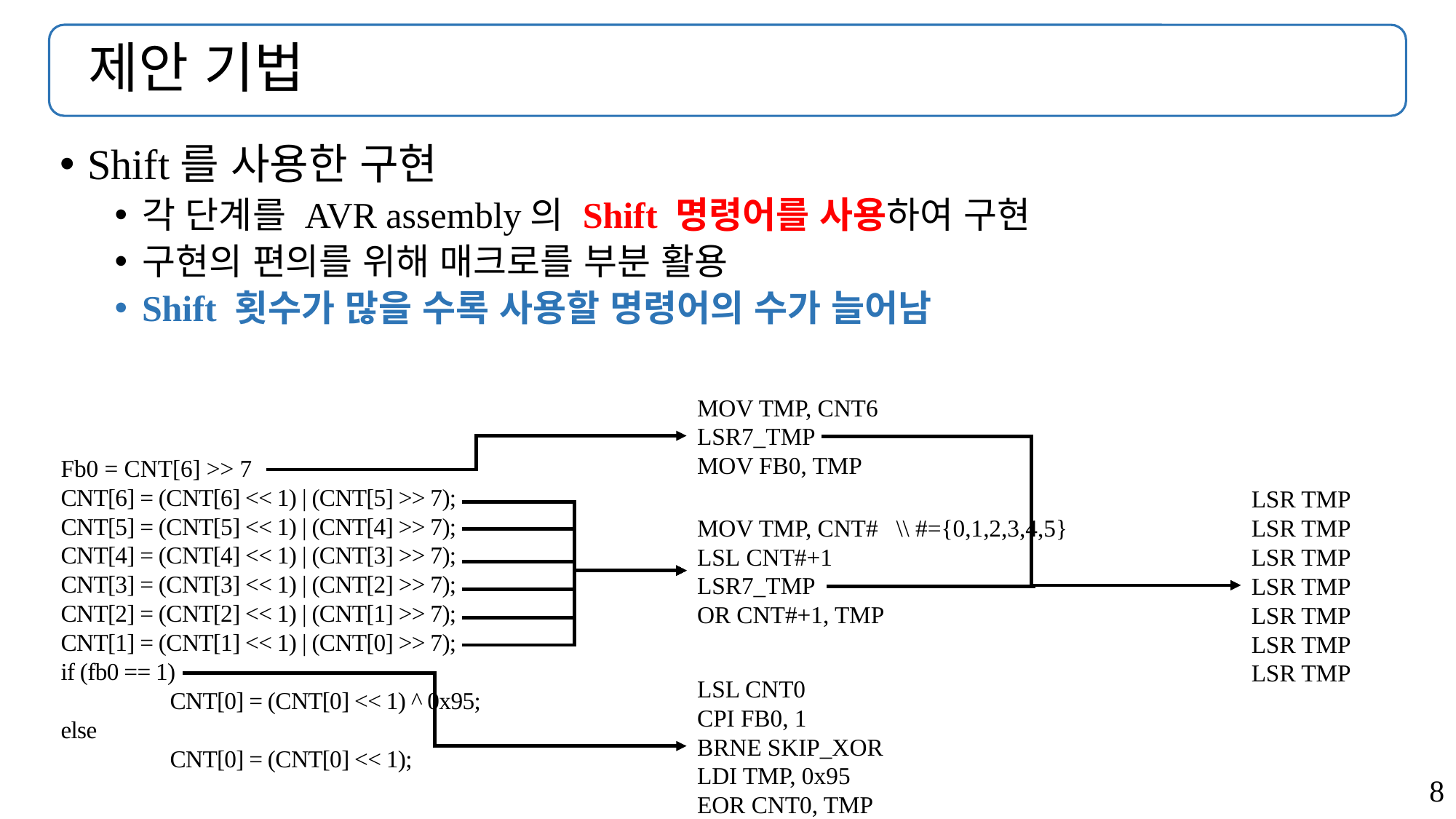

# 제안 기법
Shift를 사용한 구현
각 단계를 AVR assembly의 Shift 명령어를 사용하여 구현
구현의 편의를 위해 매크로를 부분 활용
Shift 횟수가 많을 수록 사용할 명령어의 수가 늘어남
MOV TMP, CNT6
LSR7_TMP
MOV FB0, TMP
Fb0 = CNT[6] >> 7
CNT[6] = (CNT[6] << 1) | (CNT[5] >> 7);
CNT[5] = (CNT[5] << 1) | (CNT[4] >> 7);
CNT[4] = (CNT[4] << 1) | (CNT[3] >> 7);
CNT[3] = (CNT[3] << 1) | (CNT[2] >> 7);
CNT[2] = (CNT[2] << 1) | (CNT[1] >> 7);
CNT[1] = (CNT[1] << 1) | (CNT[0] >> 7);
if (fb0 == 1)
	CNT[0] = (CNT[0] << 1) ^ 0x95;
else
	CNT[0] = (CNT[0] << 1);
LSR TMP
LSR TMP
LSR TMP
LSR TMP
LSR TMP
LSR TMP
LSR TMP
MOV TMP, CNT#   \\ #={0,1,2,3,4,5}
LSL CNT#+1
LSR7_TMP
OR CNT#+1, TMP
LSL CNT0
CPI FB0, 1
BRNE SKIP_XOR
LDI TMP, 0x95
EOR CNT0, TMP